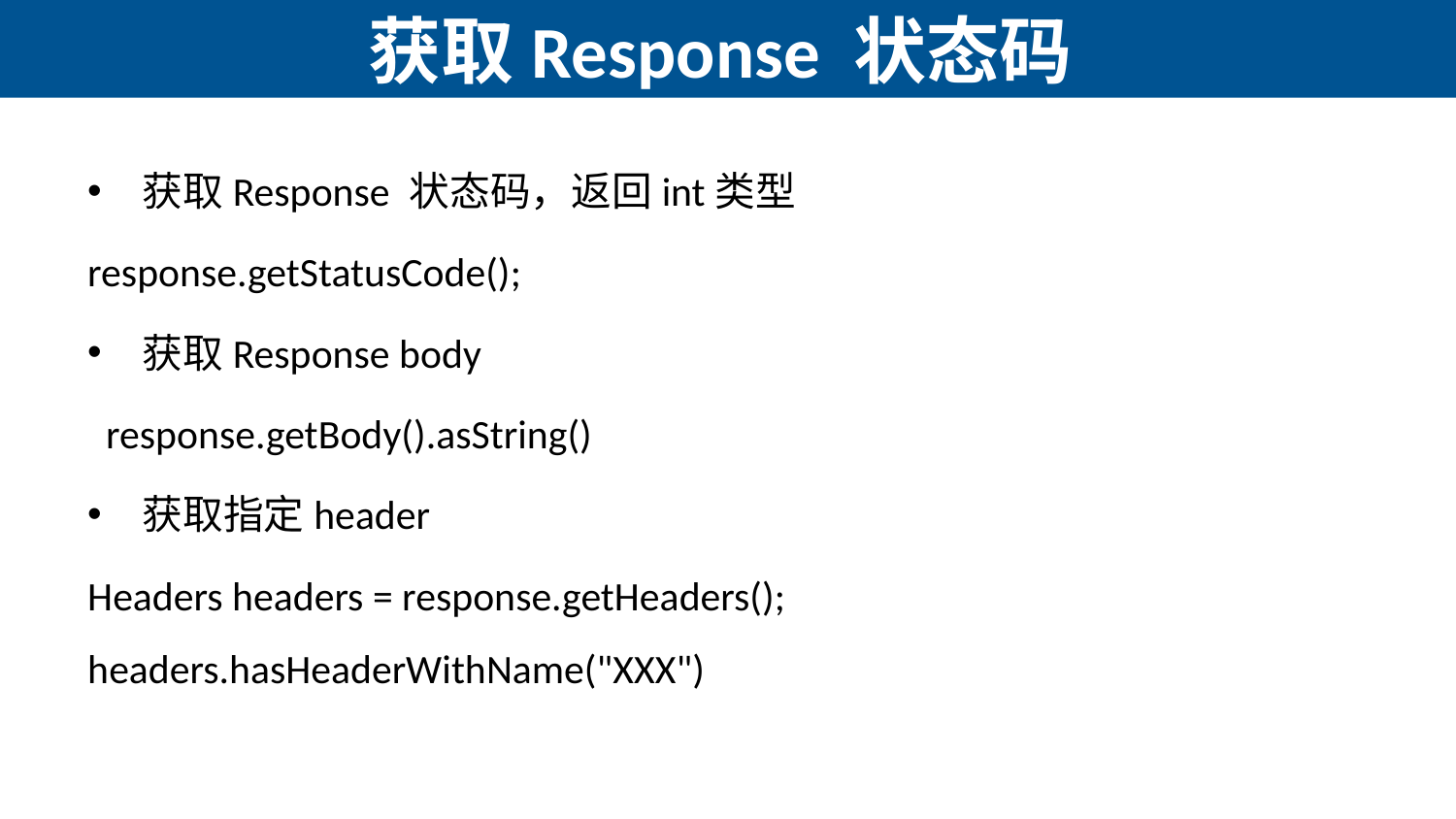

# 获取Response 状态码
获取Response 状态码，返回int类型
response.getStatusCode();
获取Response body
  response.getBody().asString()
获取指定header
Headers headers = response.getHeaders(); headers.hasHeaderWithName("XXX")